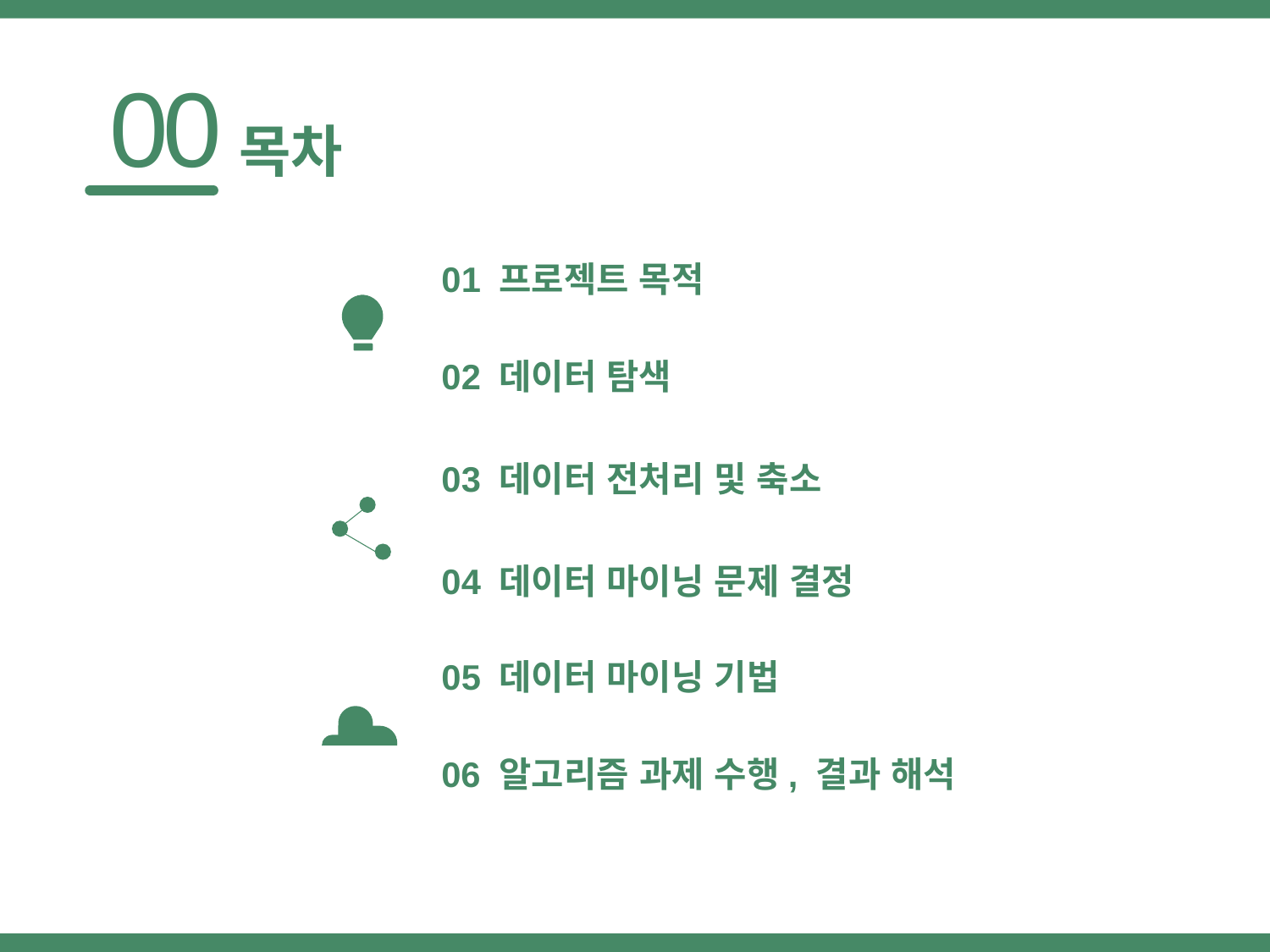

00
목차
01 프로젝트 목적

02 데이터 탐색
03 데이터 전처리 및 축소

04 데이터 마이닝 문제 결정
05 데이터 마이닝 기법

06 알고리즘 과제 수행, 결과 해석